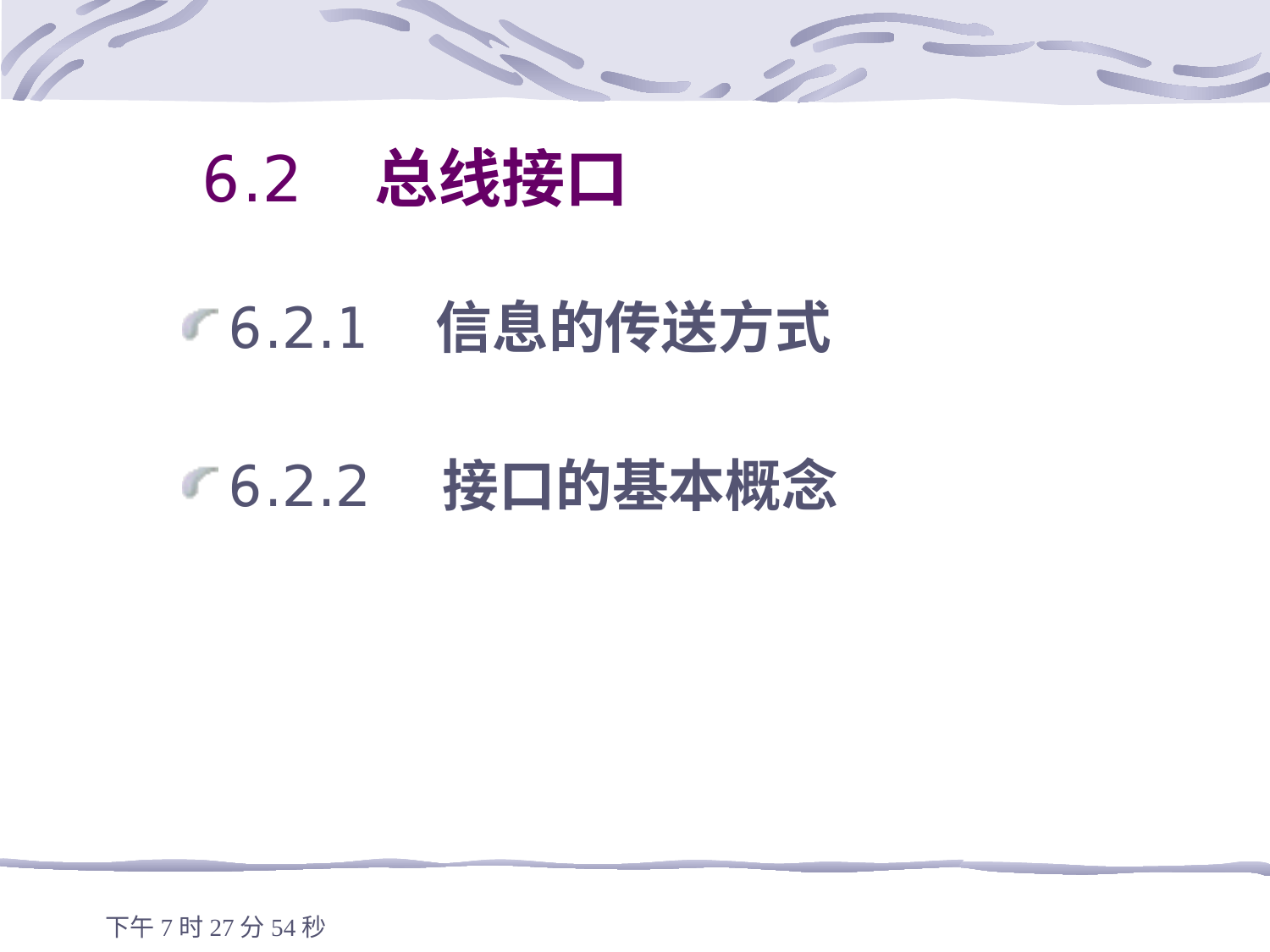

# 6.2   总线接口
6.2.1   信息的传送方式

6.2.2　接口的基本概念

下午7时27分54秒